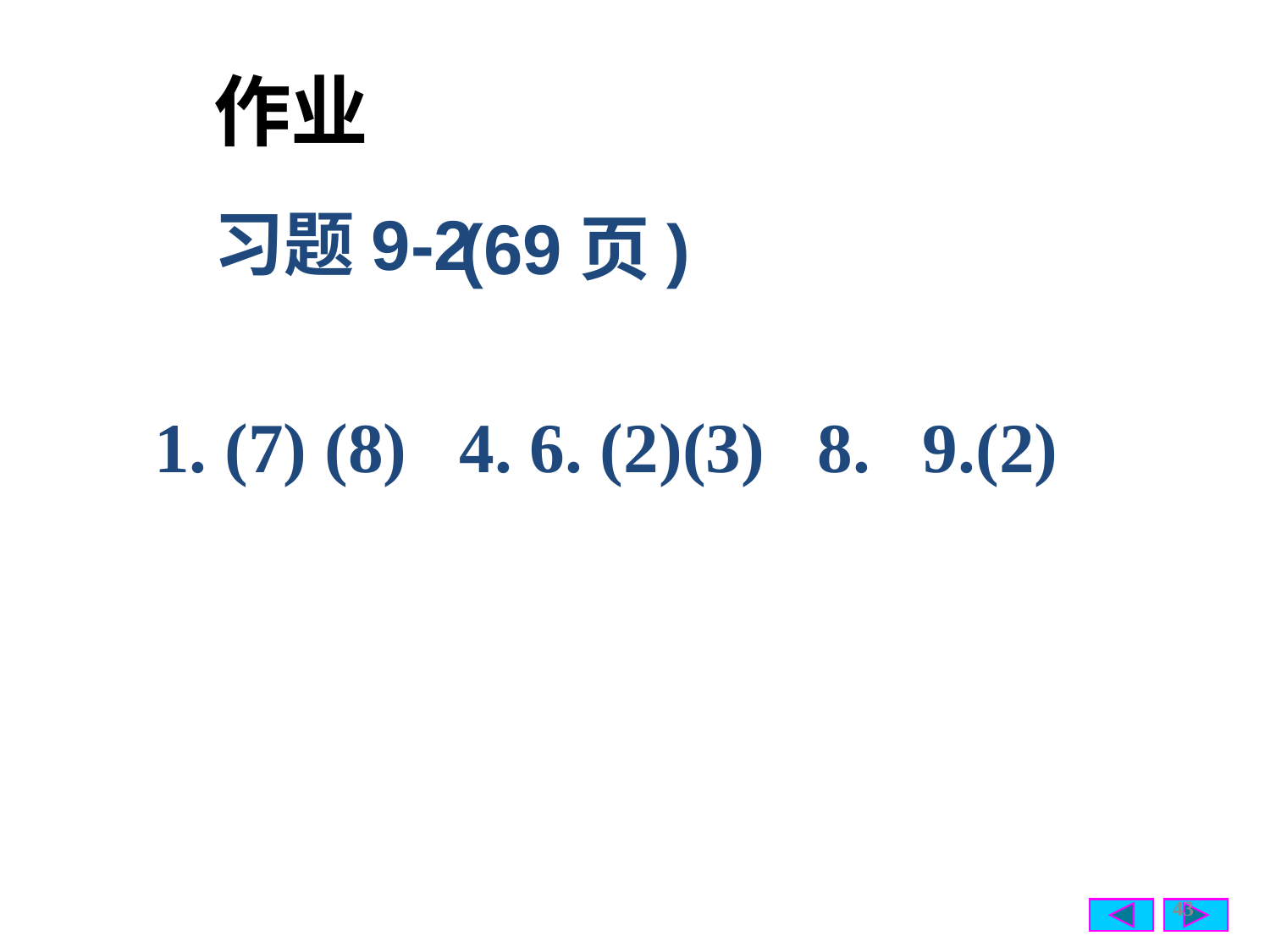

作业
习题9-2
(69页)
   1. (7) (8)   4. 6. (2)(3)   8.   9.(2)
43